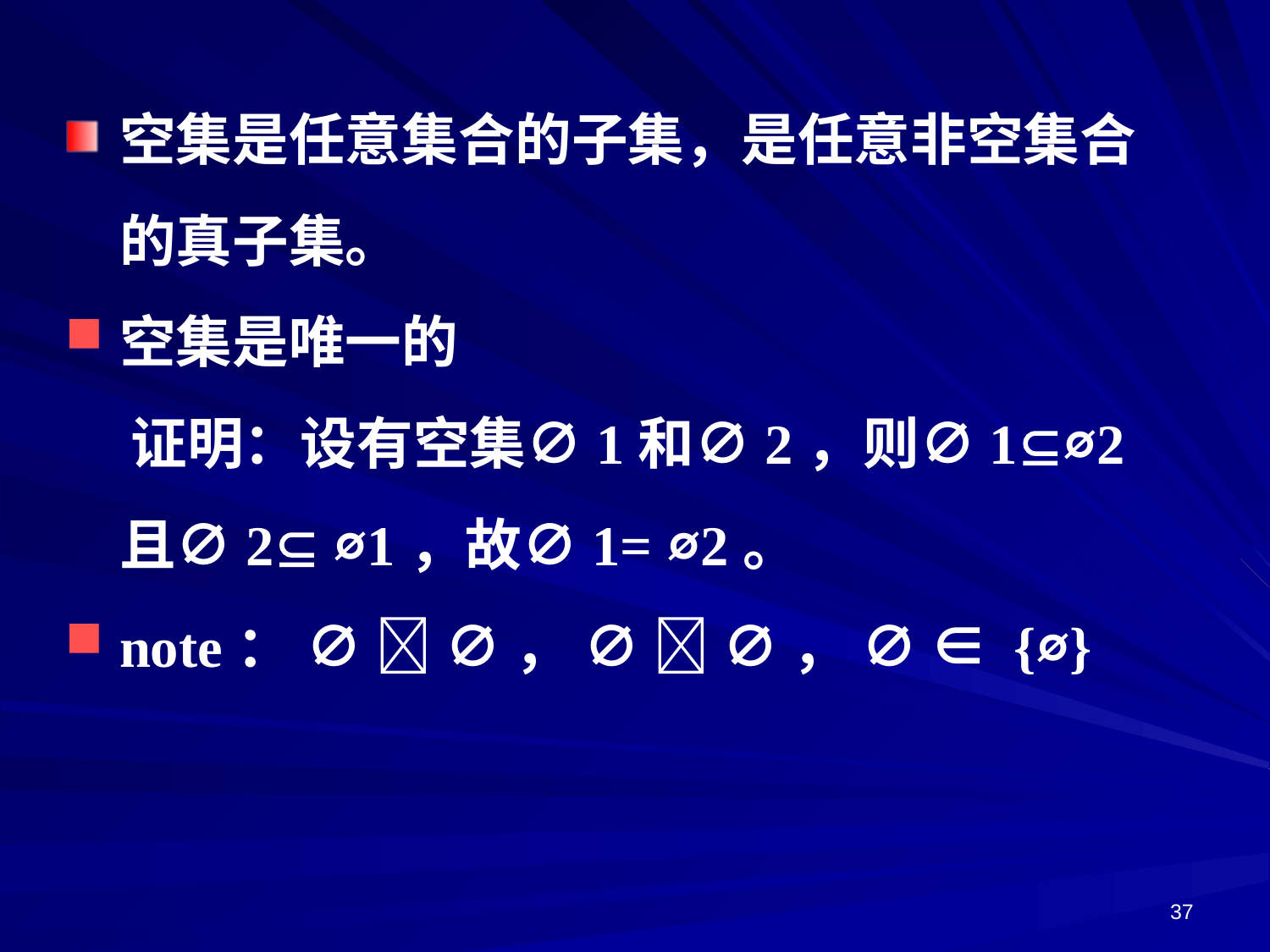

空集是任意集合的子集，是任意非空集合的真子集。
空集是唯一的
    证明：设有空集∅1和∅2，则∅1⊆∅2且∅2⊆ ∅1，故∅1= ∅2。
note： ∅ ∉ ∅ ， ∅ ⊆ ∅ ， ∅ ∈ {∅}
37